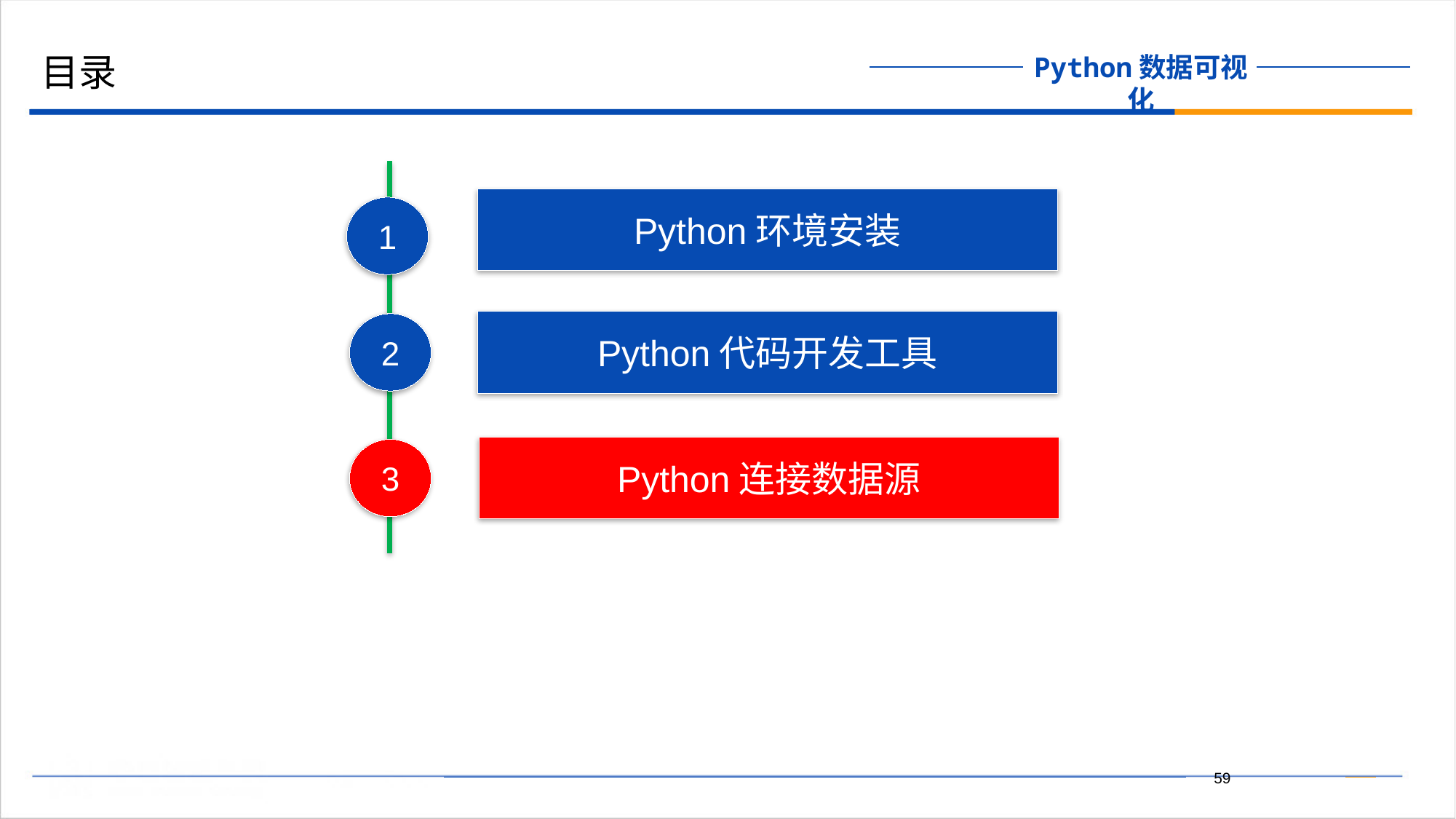

目录
Python环境安装
1
Python代码开发工具
2
Python连接数据源
3